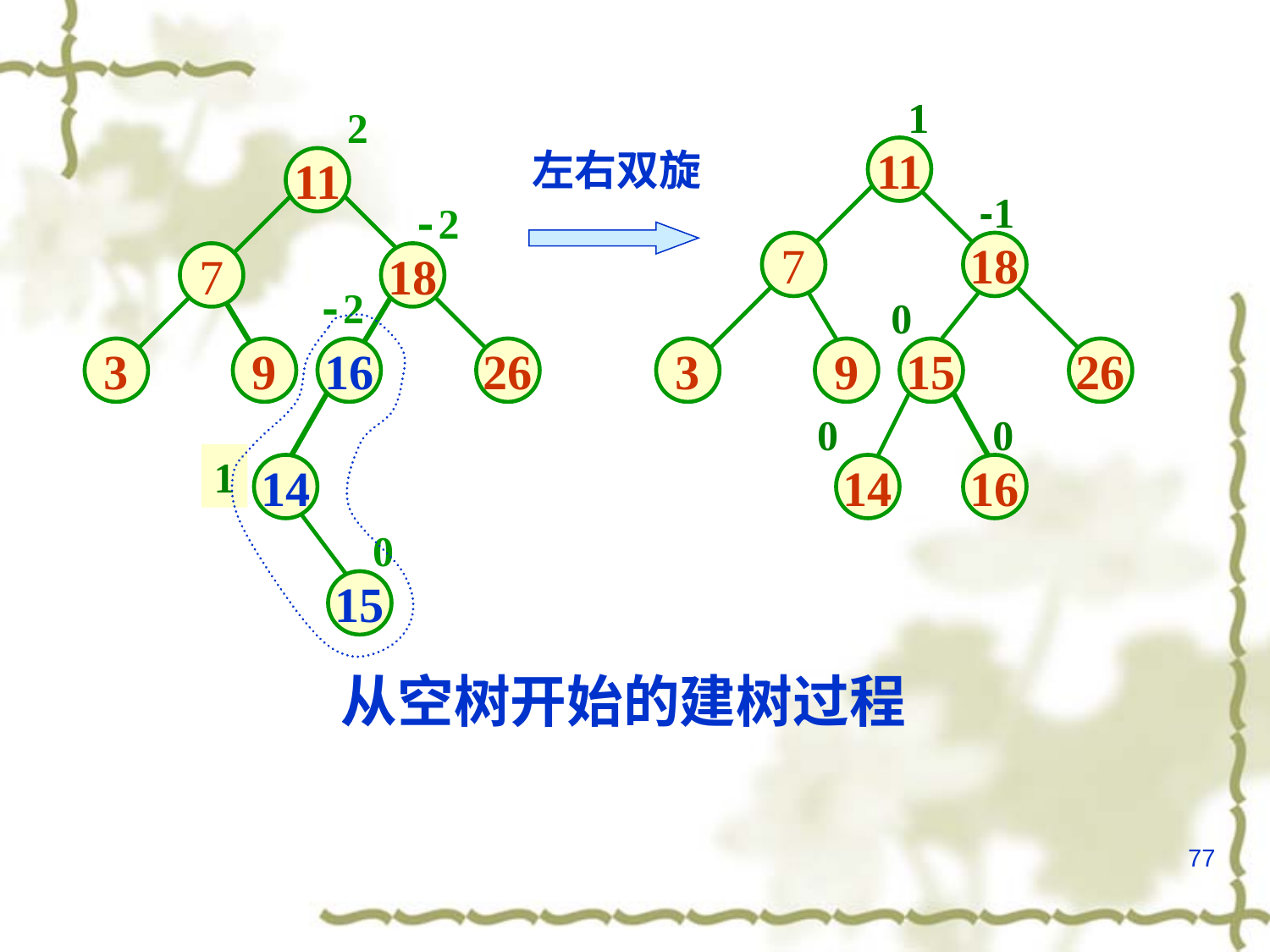

1
11

-1

7
18

0

3
9
15
26

0
0
14
16
2
11

-2
7
18
-2

3
9
16
26

1
14

0
15
左右双旋

从空树开始的建树过程
77